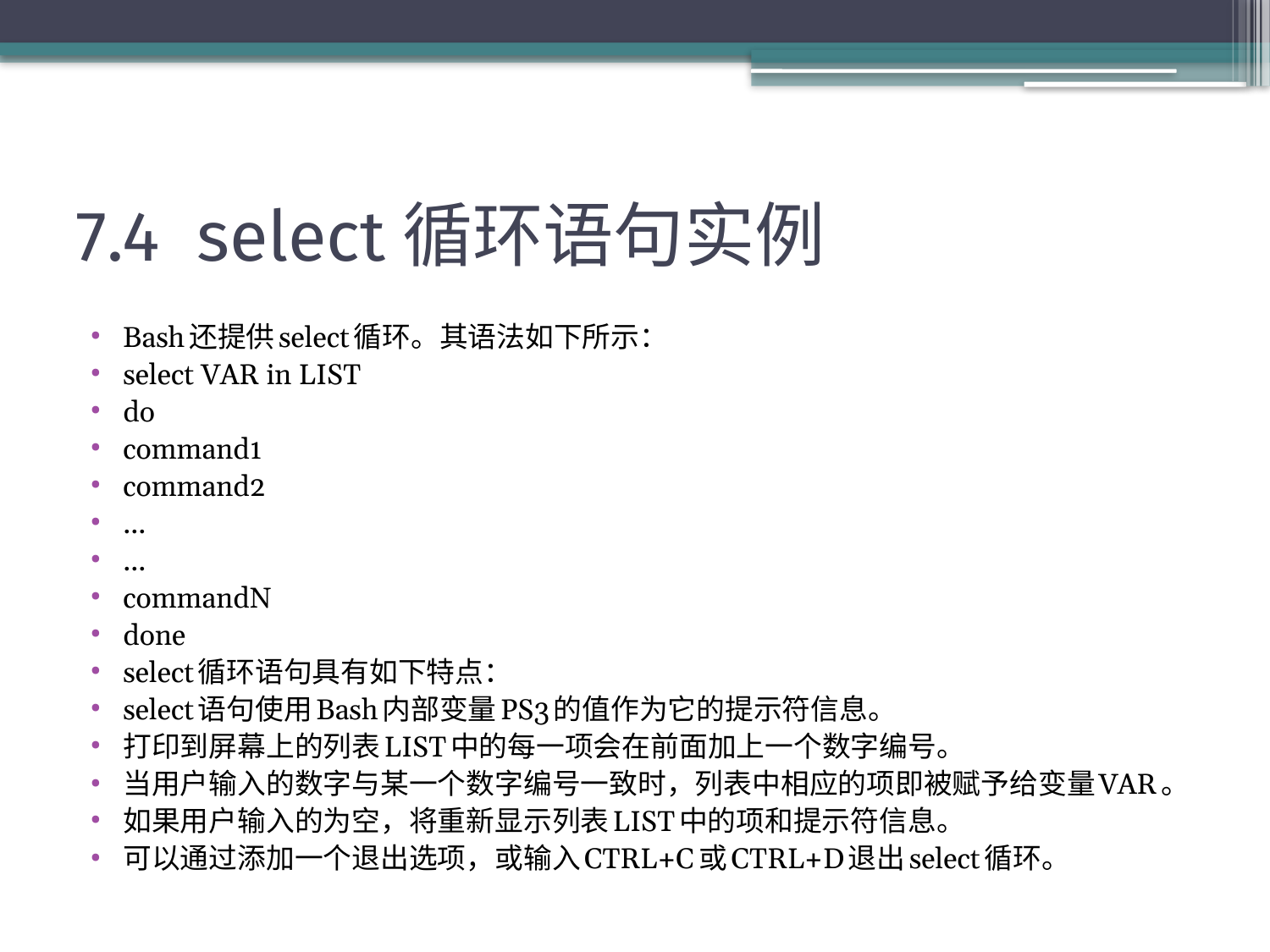

# 7.4  select循环语句实例
Bash还提供select循环。其语法如下所示：
select VAR in LIST
do
command1
command2
...
...
commandN
done
select循环语句具有如下特点：
select语句使用Bash内部变量PS3的值作为它的提示符信息。
打印到屏幕上的列表LIST中的每一项会在前面加上一个数字编号。
当用户输入的数字与某一个数字编号一致时，列表中相应的项即被赋予给变量VAR。
如果用户输入的为空，将重新显示列表LIST中的项和提示符信息。
可以通过添加一个退出选项，或输入CTRL+C或CTRL+D退出select循环。